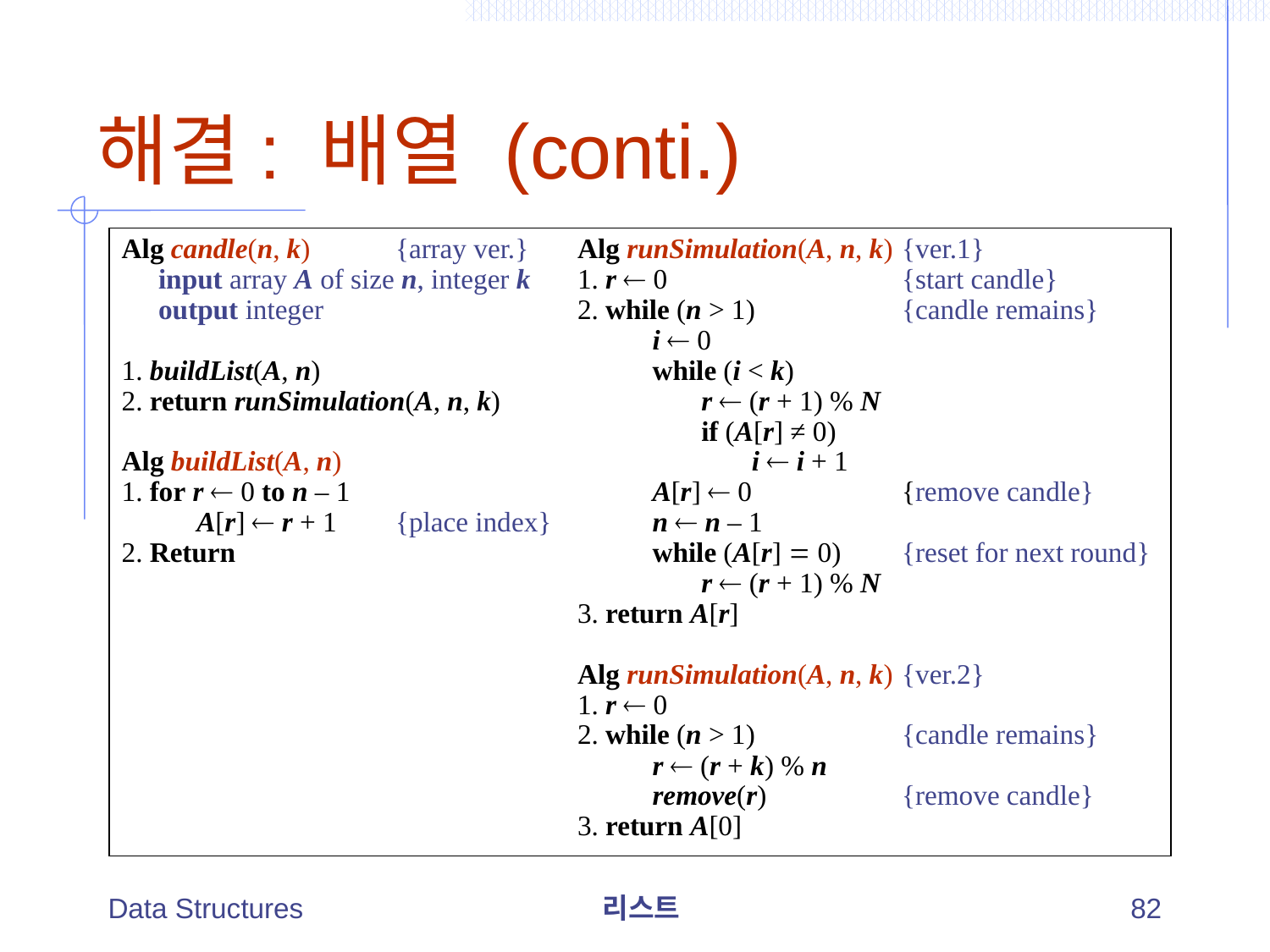

# 해결: 배열 (conti.)

Alg candle(n, k)		{array ver.}
	input array A of size n, integer k
	output integer

1. buildList(A, n)
2. return runSimulation(A, n, k)

Alg buildList(A, n)
1. for r ← 0 to n – 1
		A[r] ← r + 1		{place index}
2. Return
Alg runSimulation(A, n, k)	{ver.1}
1. r ← 0					{start candle}
2. while (n > 1)			{candle remains}
		i ← 0
		while (i < k)
			r ← (r + 1) % N
			if (A[r] ≠ 0)
				i ← i + 1
		A[r] ← 0			{remove candle}
		n ← n – 1
		while (A[r] = 0)		{reset for next round}
			r ← (r + 1) % N
3. return A[r]

Alg runSimulation(A, n, k)	{ver.2}
1. r ← 0
2. while (n > 1)			{candle remains}
		r ← (r + k) % n
		remove(r)		 	{remove candle}
3. return A[0]
Data Structures
리스트
82